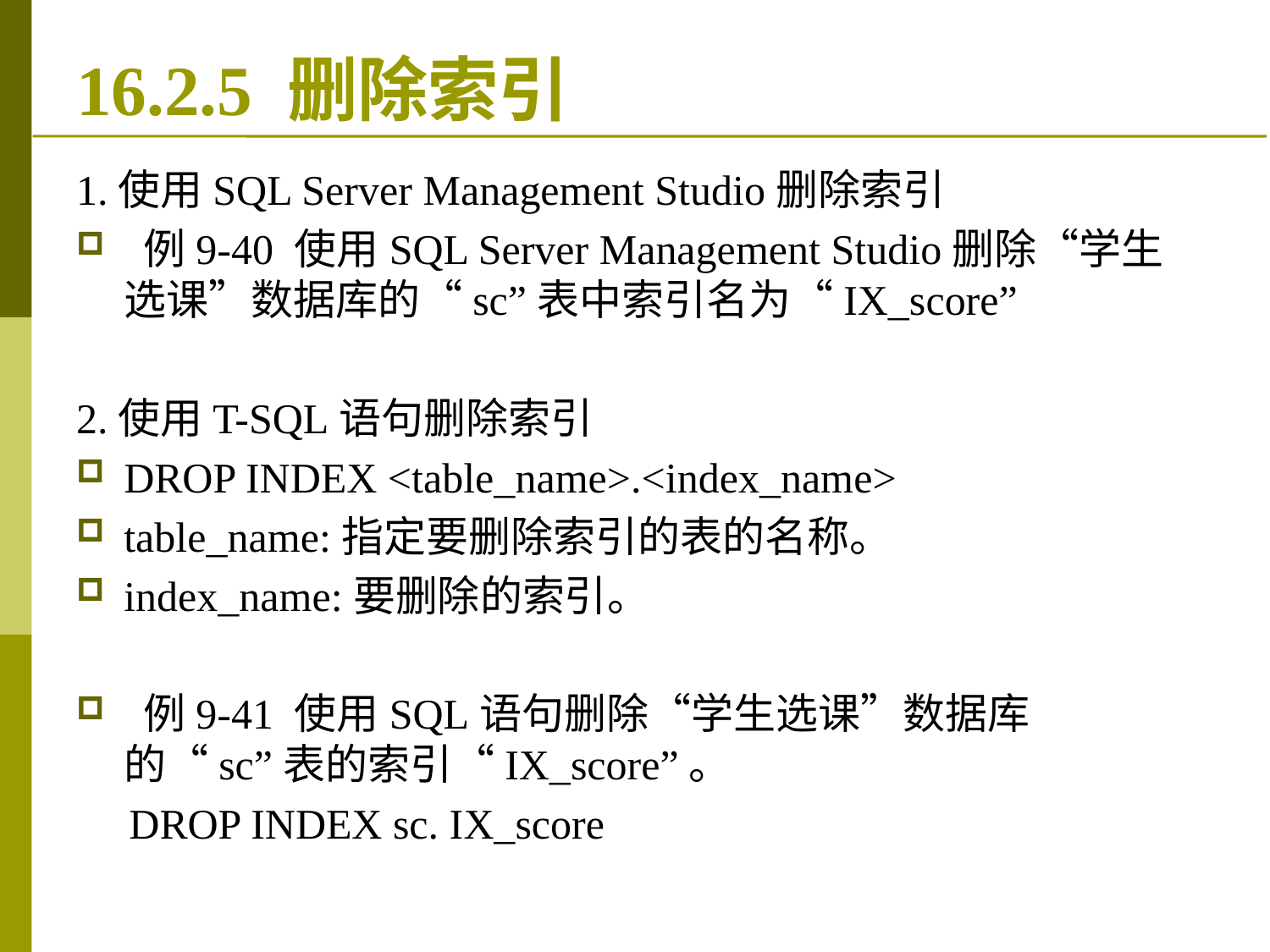

# 16.2.5 删除索引
1.使用SQL Server Management Studio删除索引
 例9-40 使用SQL Server Management Studio删除“学生选课”数据库的“sc”表中索引名为“IX_score”

2.使用T-SQL语句删除索引
DROP INDEX <table_name>.<index_name>
table_name:指定要删除索引的表的名称。
index_name:要删除的索引。

 例9-41 使用SQL语句删除“学生选课”数据库的“sc”表的索引“IX_score”。
     DROP INDEX sc. IX_score